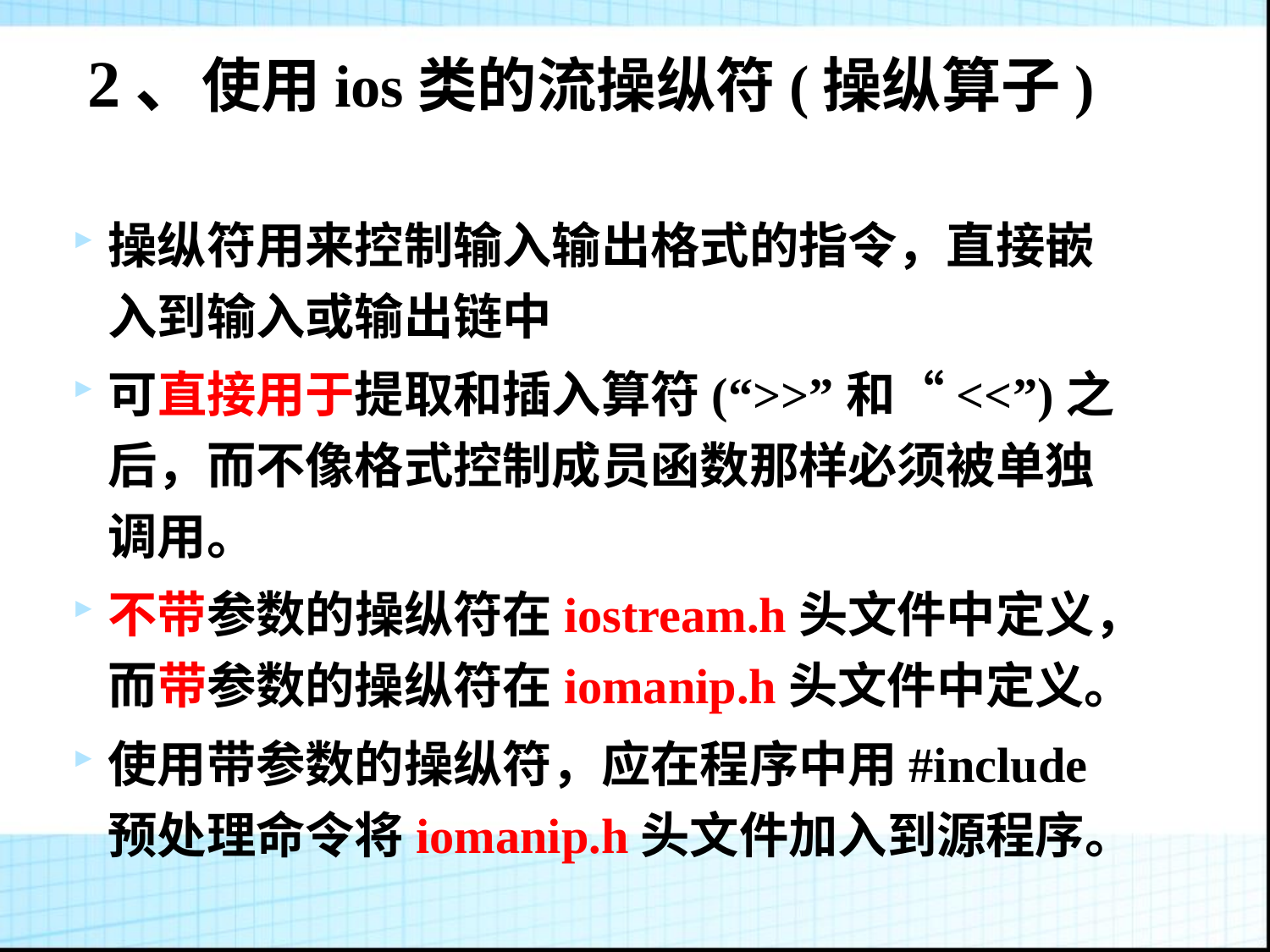

2、使用ios类的流操纵符(操纵算子)
操纵符用来控制输入输出格式的指令，直接嵌入到输入或输出链中
可直接用于提取和插入算符(“>>”和“<<”)之后，而不像格式控制成员函数那样必须被单独调用。
不带参数的操纵符在iostream.h头文件中定义，而带参数的操纵符在iomanip.h头文件中定义。
使用带参数的操纵符，应在程序中用#include预处理命令将iomanip.h头文件加入到源程序。